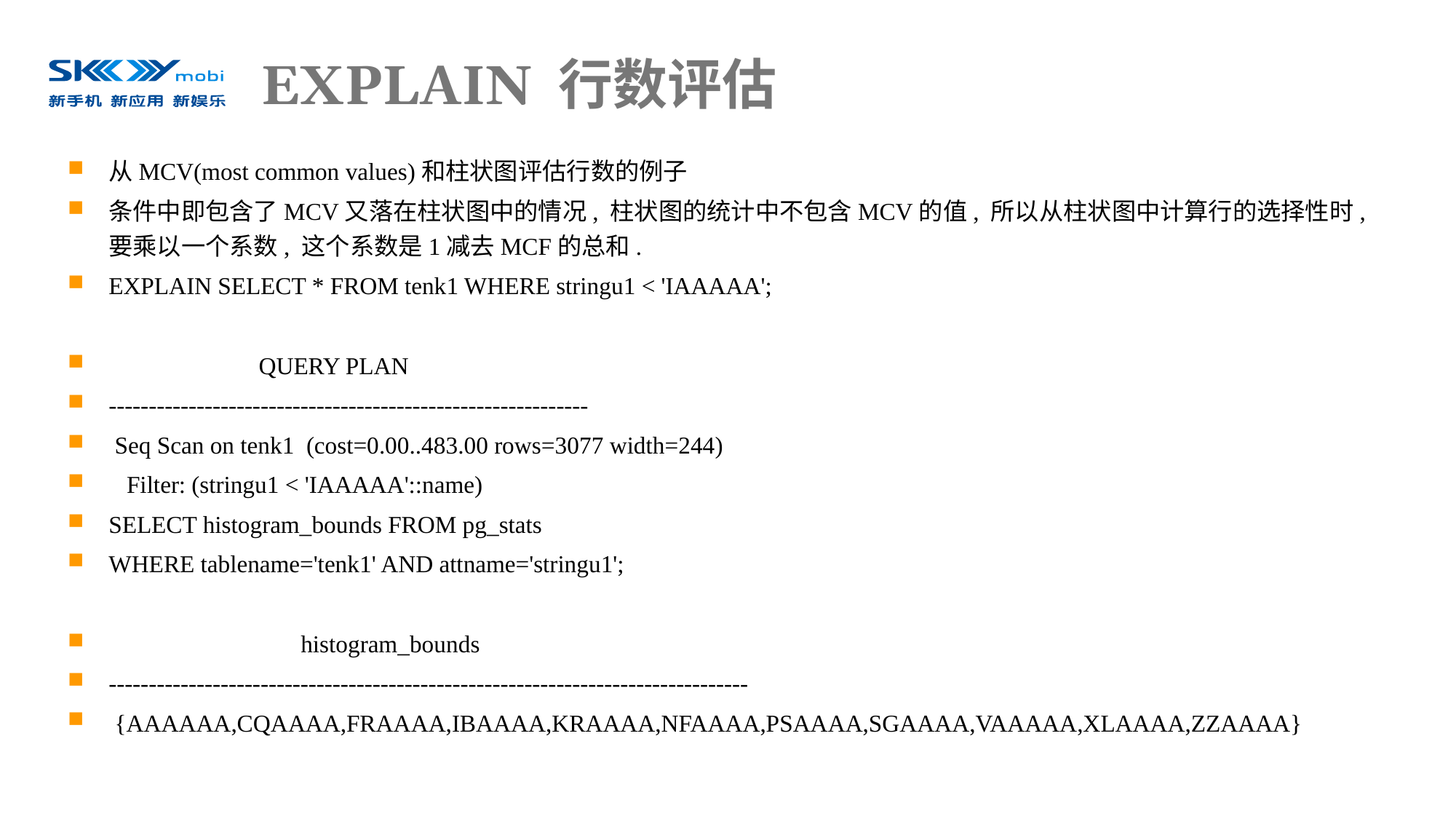

# EXPLAIN 行数评估
从MCV(most common values)和柱状图评估行数的例子
条件中即包含了MCV又落在柱状图中的情况, 柱状图的统计中不包含MCV的值, 所以从柱状图中计算行的选择性时, 要乘以一个系数, 这个系数是1减去MCF的总和.
EXPLAIN SELECT * FROM tenk1 WHERE stringu1 < 'IAAAAA';

                         QUERY PLAN
------------------------------------------------------------
 Seq Scan on tenk1  (cost=0.00..483.00 rows=3077 width=244)
   Filter: (stringu1 < 'IAAAAA'::name)
SELECT histogram_bounds FROM pg_stats
WHERE tablename='tenk1' AND attname='stringu1';

                                histogram_bounds
--------------------------------------------------------------------------------
 {AAAAAA,CQAAAA,FRAAAA,IBAAAA,KRAAAA,NFAAAA,PSAAAA,SGAAAA,VAAAAA,XLAAAA,ZZAAAA}